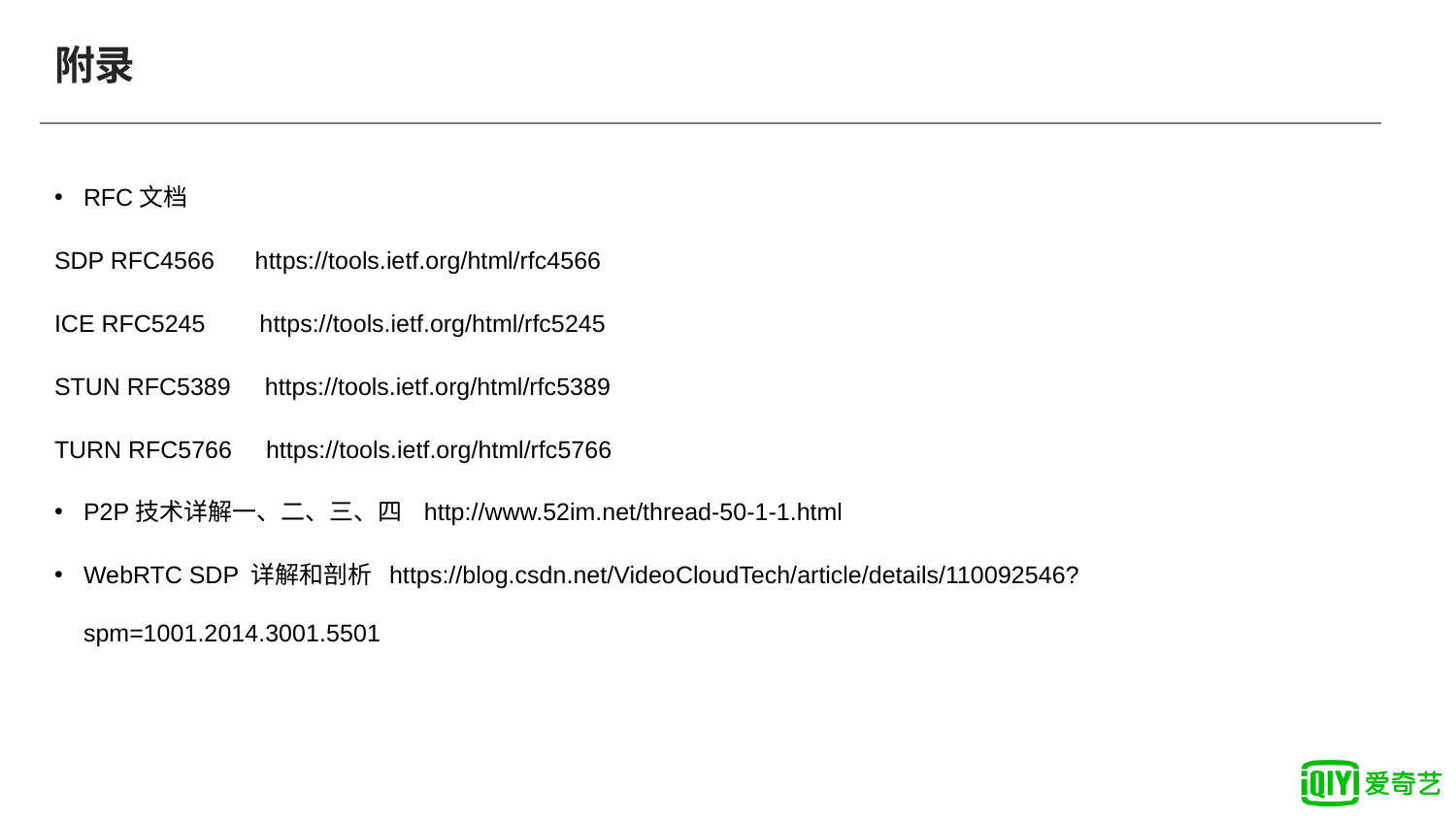

# 附录
RFC文档
SDP RFC4566      https://tools.ietf.org/html/rfc4566
ICE RFC5245        https://tools.ietf.org/html/rfc5245
STUN RFC5389     https://tools.ietf.org/html/rfc5389
TURN RFC5766     https://tools.ietf.org/html/rfc5766
P2P技术详解一、二、三、四   http://www.52im.net/thread-50-1-1.html
WebRTC SDP 详解和剖析  https://blog.csdn.net/VideoCloudTech/article/details/110092546?spm=1001.2014.3001.5501